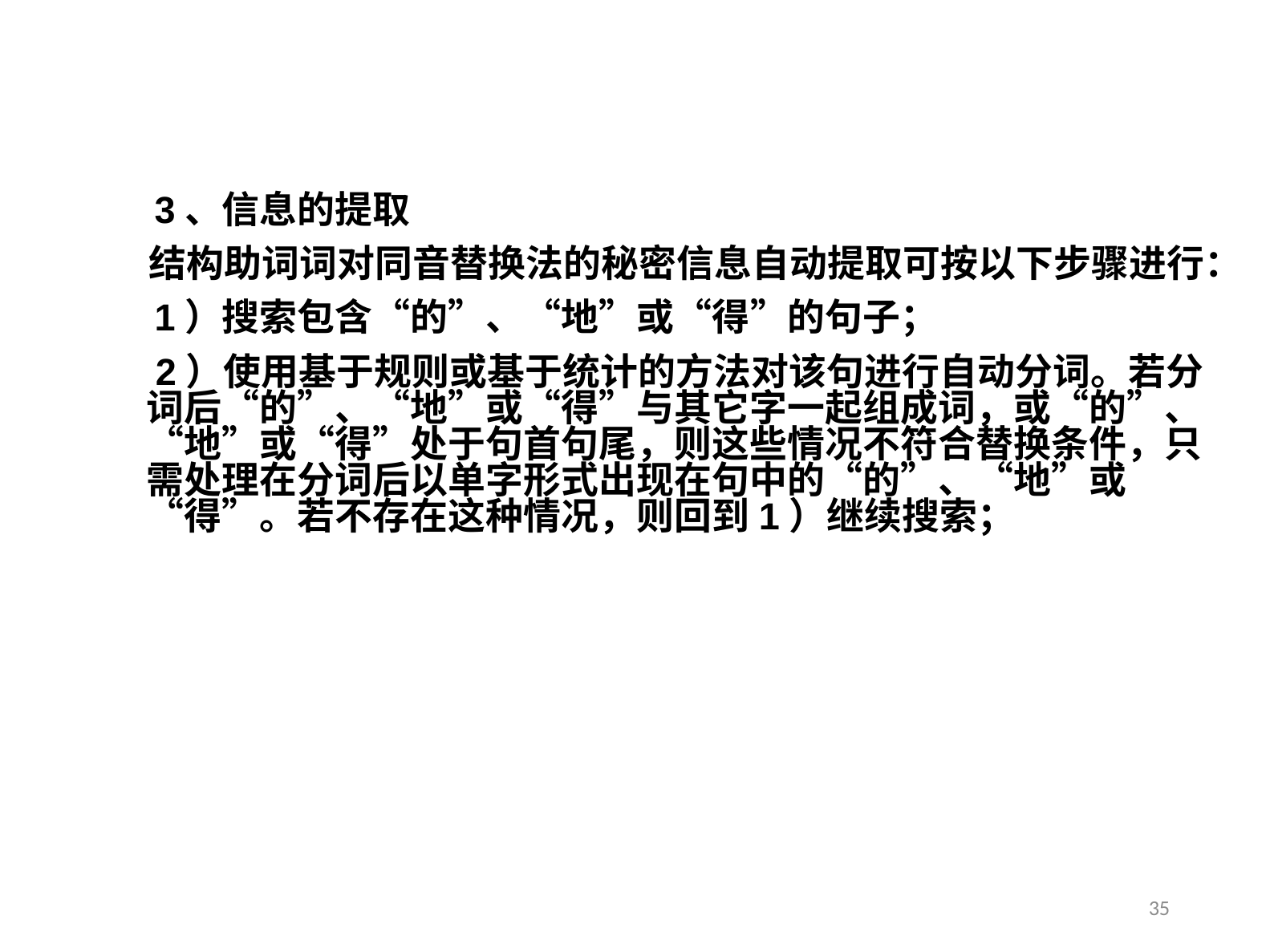

3、信息的提取
        结构助词词对同音替换法的秘密信息自动提取可按以下步骤进行：
        1）搜索包含“的”、“地”或“得”的句子；
　　2）使用基于规则或基于统计的方法对该句进行自动分词。若分词后“的”、“地”或“得”与其它字一起组成词，或“的”、“地”或“得”处于句首句尾，则这些情况不符合替换条件，只需处理在分词后以单字形式出现在句中的“的”、“地”或“得”。若不存在这种情况，则回到1）继续搜索；
35